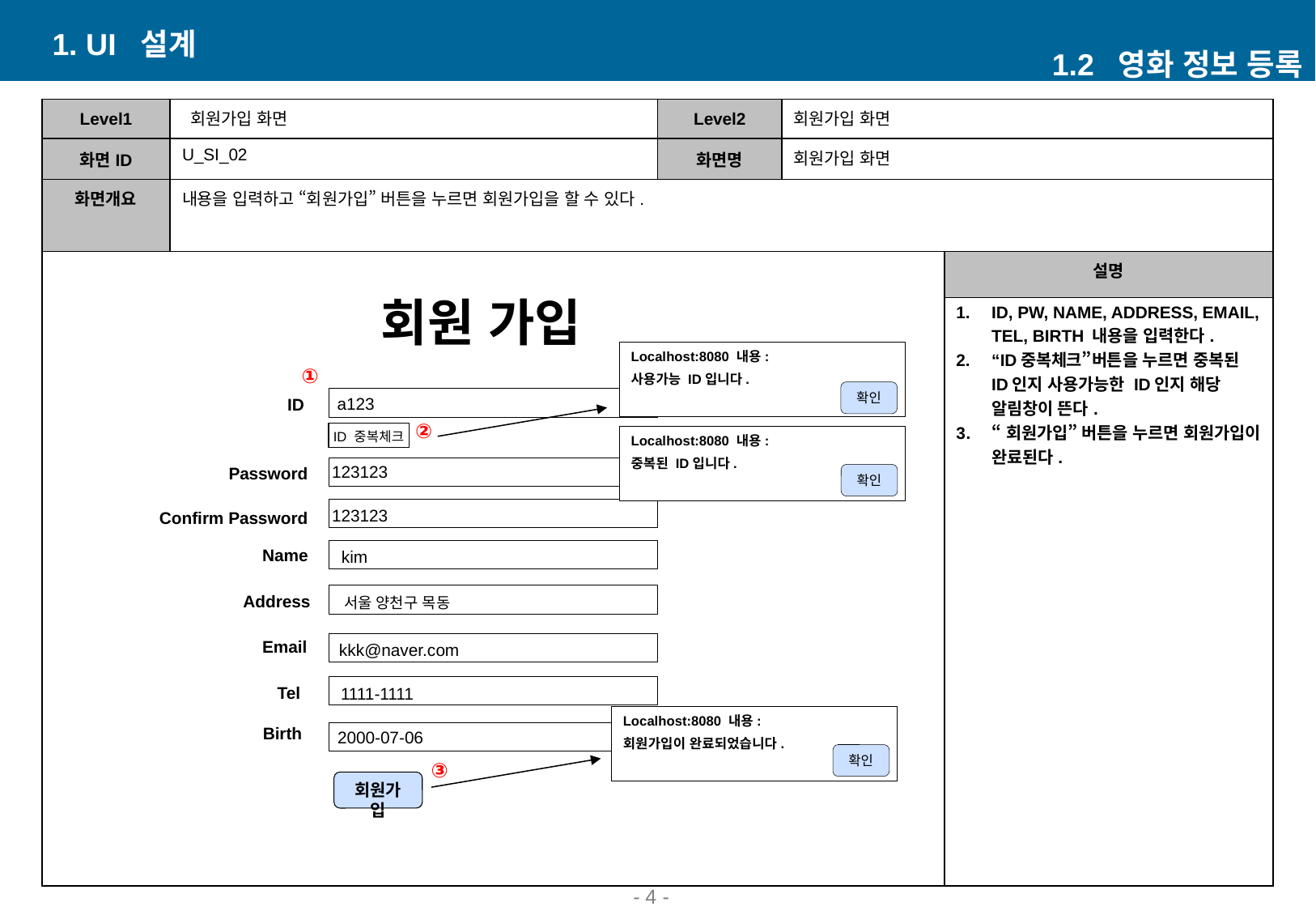

1. UI  설계
1.2  영화 정보 등록
| Level1 | 회원가입 화면 | Level2 | 회원가입 화면 |  |
| --- | --- | --- | --- | --- |
| 화면ID | U\_SI\_02 | 화면명 | 회원가입 화면 |  |
| 화면개요 | 내용을 입력하고 “회원가입” 버튼을 누르면 회원가입을 할 수 있다. |  |  |  |
|  |  |  |  | 설명 |
|  |  |  |  | ID, PW, NAME, ADDRESS, EMAIL, TEL, BIRTH 내용을 입력한다. “ID중복체크”버튼을 누르면 중복된 ID인지 사용가능한 ID인지 해당 알림창이 뜬다. “회원가입” 버튼을 누르면 회원가입이 완료된다. |
회원 가입
Localhost:8080 내용:
사용가능 ID입니다.

①
확인
a123
ID

②
ID 중복체크

Localhost:8080 내용:
중복된 ID입니다.

123123
Password

확인
123123

Confirm Password
Name
kim

Address

서울 양천구 목동
Email
kkk@naver.com

Tel

1111-1111
Localhost:8080 내용:
회원가입이 완료되었습니다.

Birth
2000-07-06

확인
③
회원가입
- 4 -